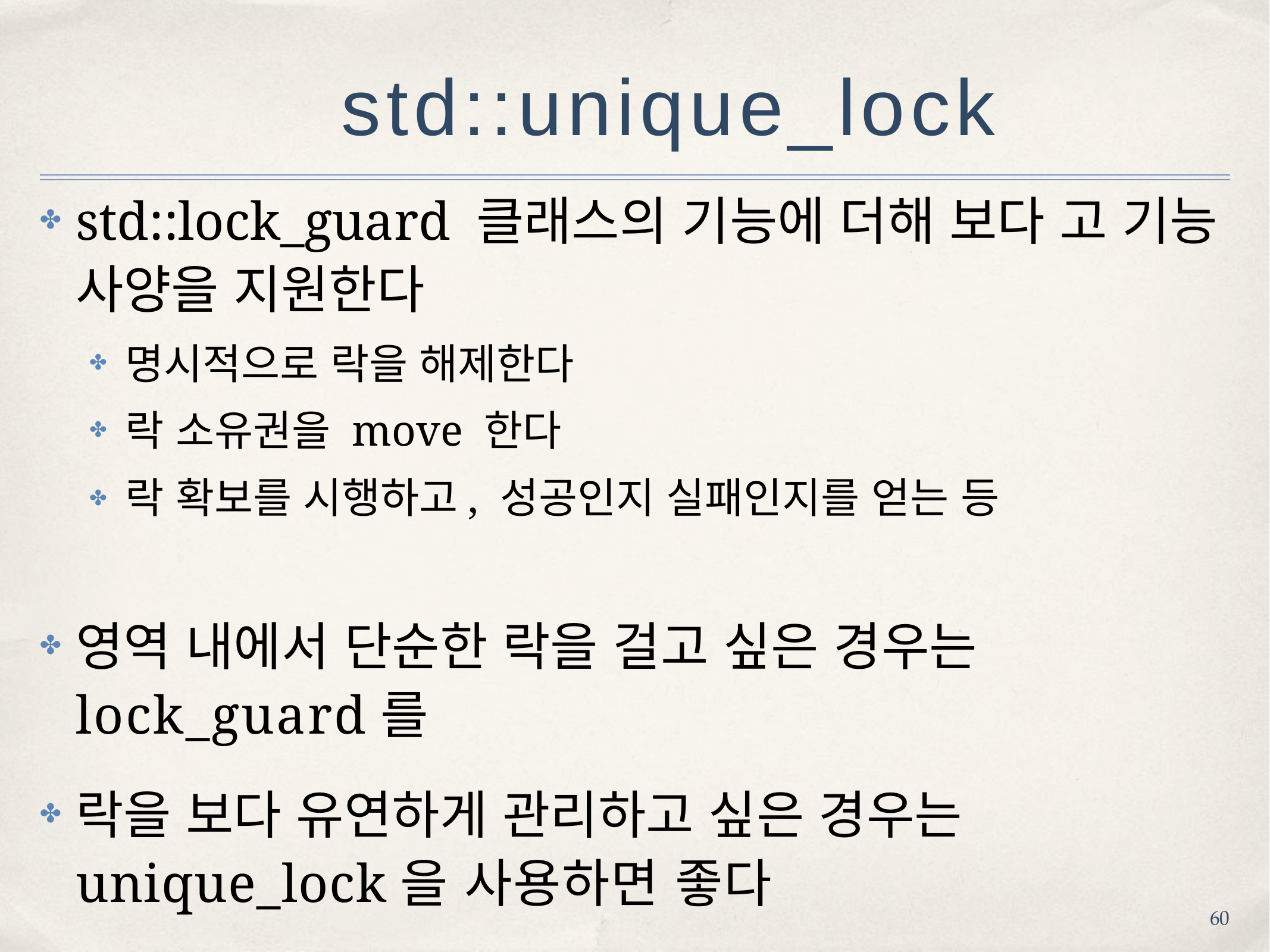

# std::unique_lock
std::lock_guard 클래스의 기능에 더해 보다 고 기능 사양을 지원한다
✤
명시적으로 락을 해제한다
락 소유권을 move 한다
락 확보를 시행하고, 성공인지 실패인지를 얻는 등
✤
✤
✤
영역 내에서 단순한 락을 걸고 싶은 경우는 lock_guard를
✤
락을 보다 유연하게 관리하고 싶은 경우는 unique_lock을 사용하면 좋다
✤
60